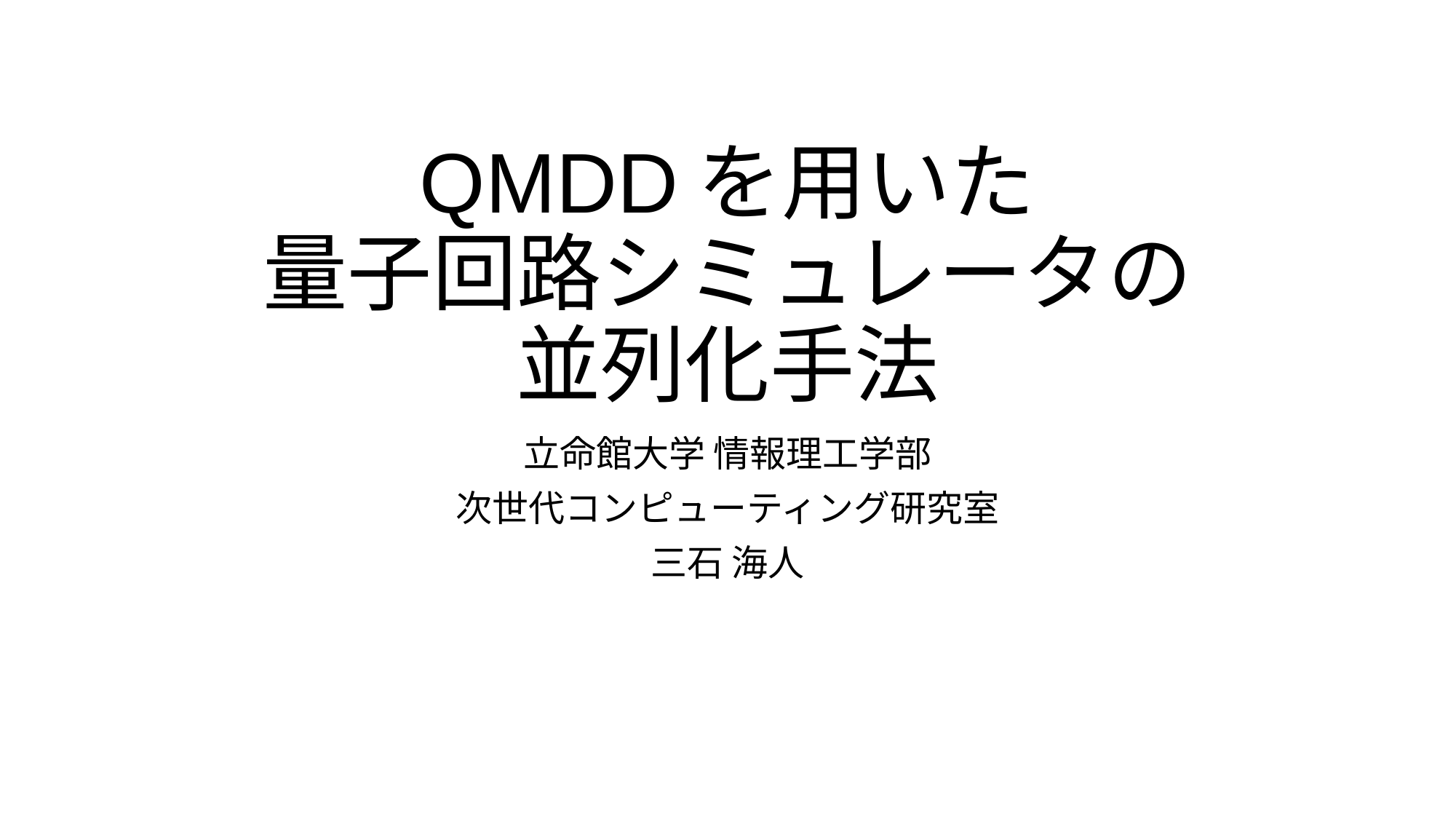

# QMDDを用いた 量子回路シミュレータの 並列化手法
立命館大学 情報理工学部
次世代コンピューティング研究室
三石 海人